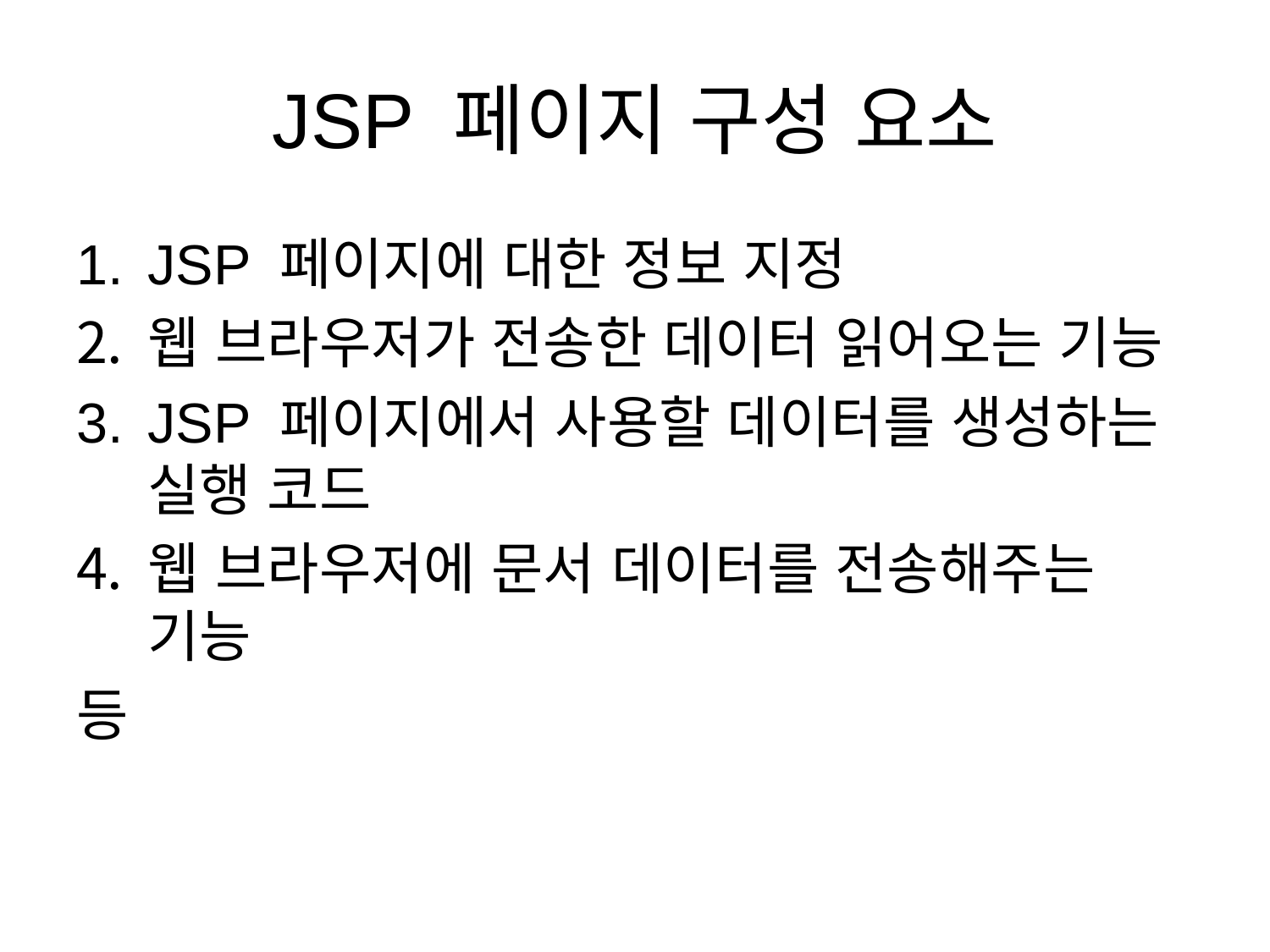

# JSP 페이지 구성 요소
JSP 페이지에 대한 정보 지정
웹 브라우저가 전송한 데이터 읽어오는 기능
JSP 페이지에서 사용할 데이터를 생성하는 실행 코드
웹 브라우저에 문서 데이터를 전송해주는 기능
등